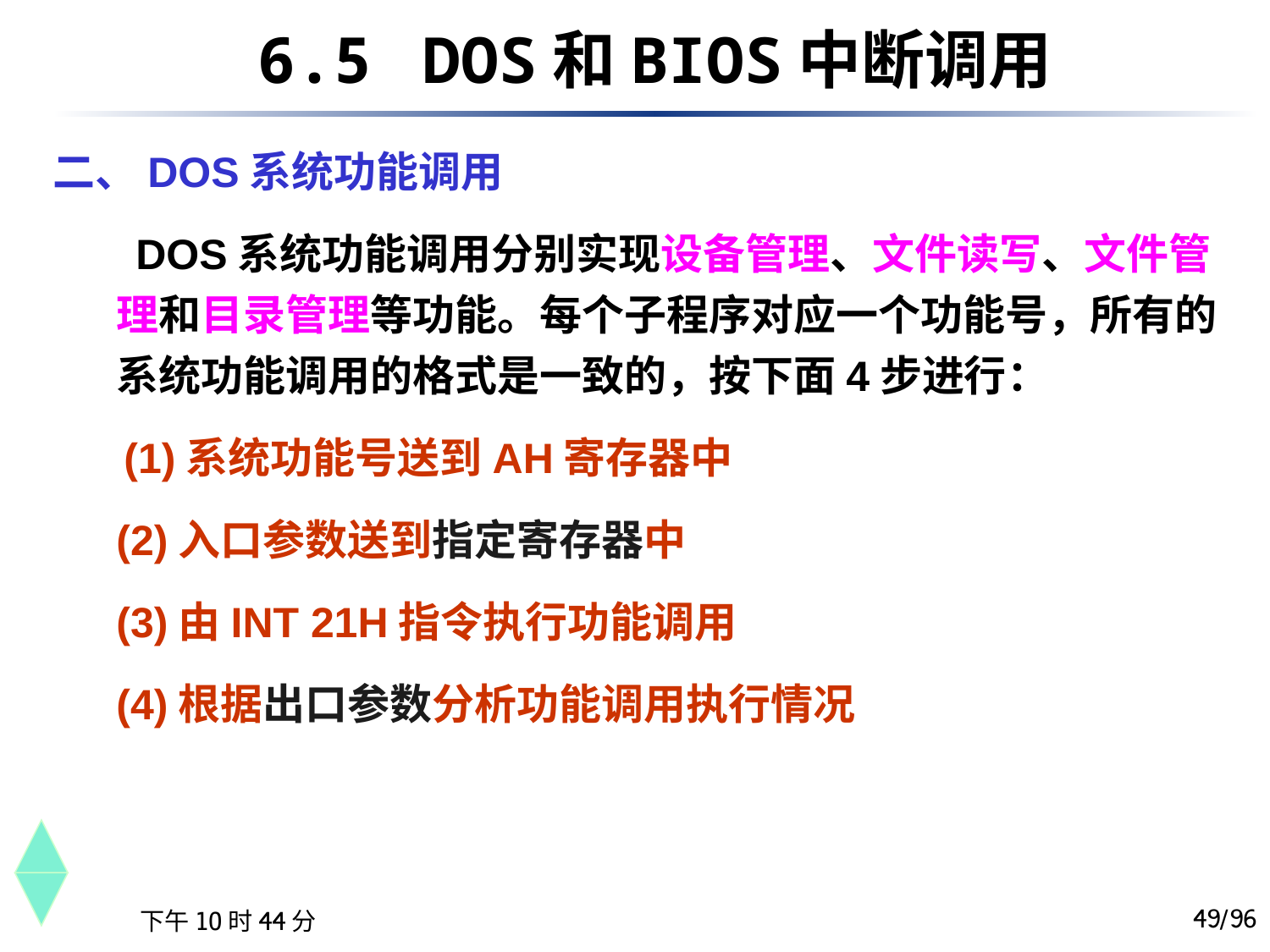

6.5	 DOS和BIOS中断调用
二、DOS系统功能调用
       DOS系统功能调用分别实现设备管理、文件读写、文件管理和目录管理等功能。每个子程序对应一个功能号，所有的系统功能调用的格式是一致的，按下面4步进行：
      (1)系统功能号送到AH寄存器中
(2)入口参数送到指定寄存器中
(3)由INT 21H指令执行功能调用
(4)根据出口参数分析功能调用执行情况
49/96
下午10时44分